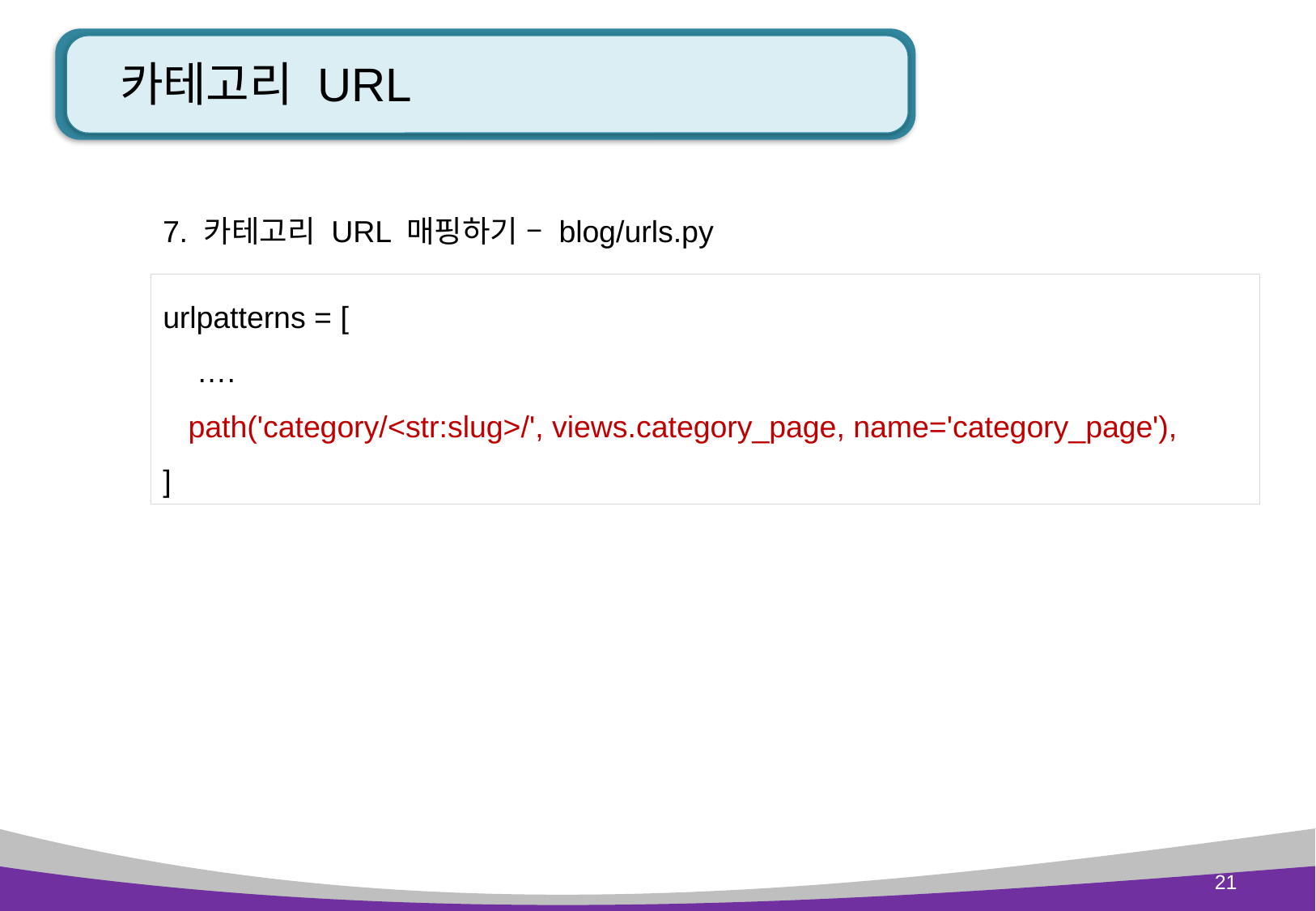

# 카테고리 URL
7. 카테고리 URL 매핑하기 – blog/urls.py
urlpatterns = [
    ….
   path('category/<str:slug>/', views.category_page, name='category_page'),
]
21